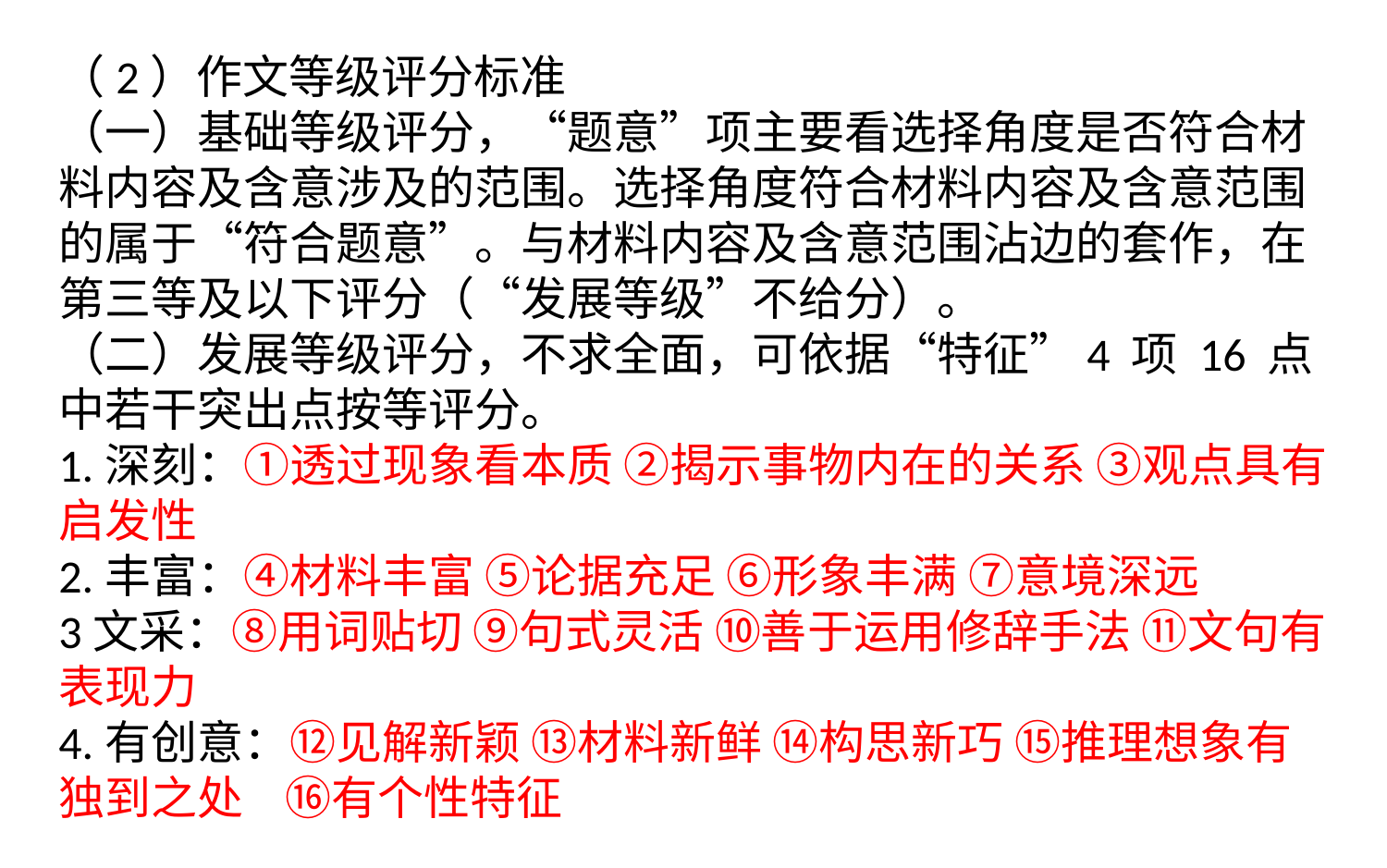

（2）作文等级评分标准（一）基础等级评分，“题意”项主要看选择角度是否符合材料内容及含意涉及的范围。选择角度符合材料内容及含意范围的属于“符合题意”。与材料内容及含意范围沾边的套作，在第三等及以下评分（“发展等级”不给分）。（二）发展等级评分，不求全面，可依据“特征”4 项 16 点中若干突出点按等评分。1.深刻：①透过现象看本质 ②揭示事物内在的关系 ③观点具有启发性
2.丰富：④材料丰富 ⑤论据充足 ⑥形象丰满 ⑦意境深远
3文采：⑧用词贴切 ⑨句式灵活 ⑩善于运用修辞手法 ⑪文句有表现力
4.有创意：⑫见解新颖 ⑬材料新鲜 ⑭构思新巧 ⑮推理想象有独到之处    ⑯有个性特征